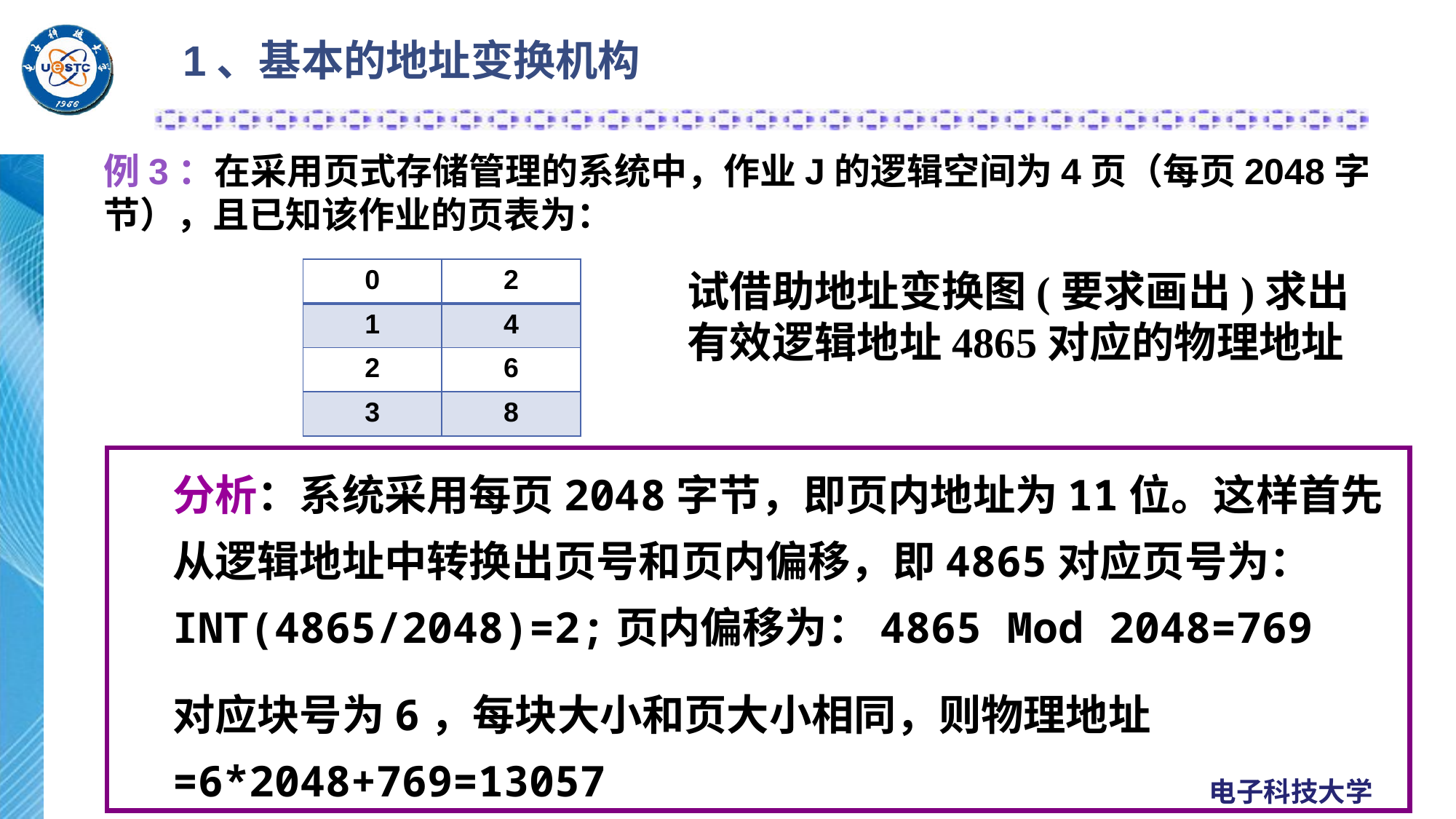

# 1、基本的地址变换机构
例3：在采用页式存储管理的系统中，作业J的逻辑空间为4页（每页2048字节），且已知该作业的页表为：
| 0 | 2 |
| --- | --- |
| 1 | 4 |
| 2 | 6 |
| 3 | 8 |
试借助地址变换图(要求画出)求出有效逻辑地址4865对应的物理地址
分析：系统采用每页2048字节，即页内地址为11位。这样首先从逻辑地址中转换出页号和页内偏移，即4865对应页号为：INT(4865/2048)=2;页内偏移为：4865 Mod 2048=769
对应块号为6，每块大小和页大小相同，则物理地址=6*2048+769=13057